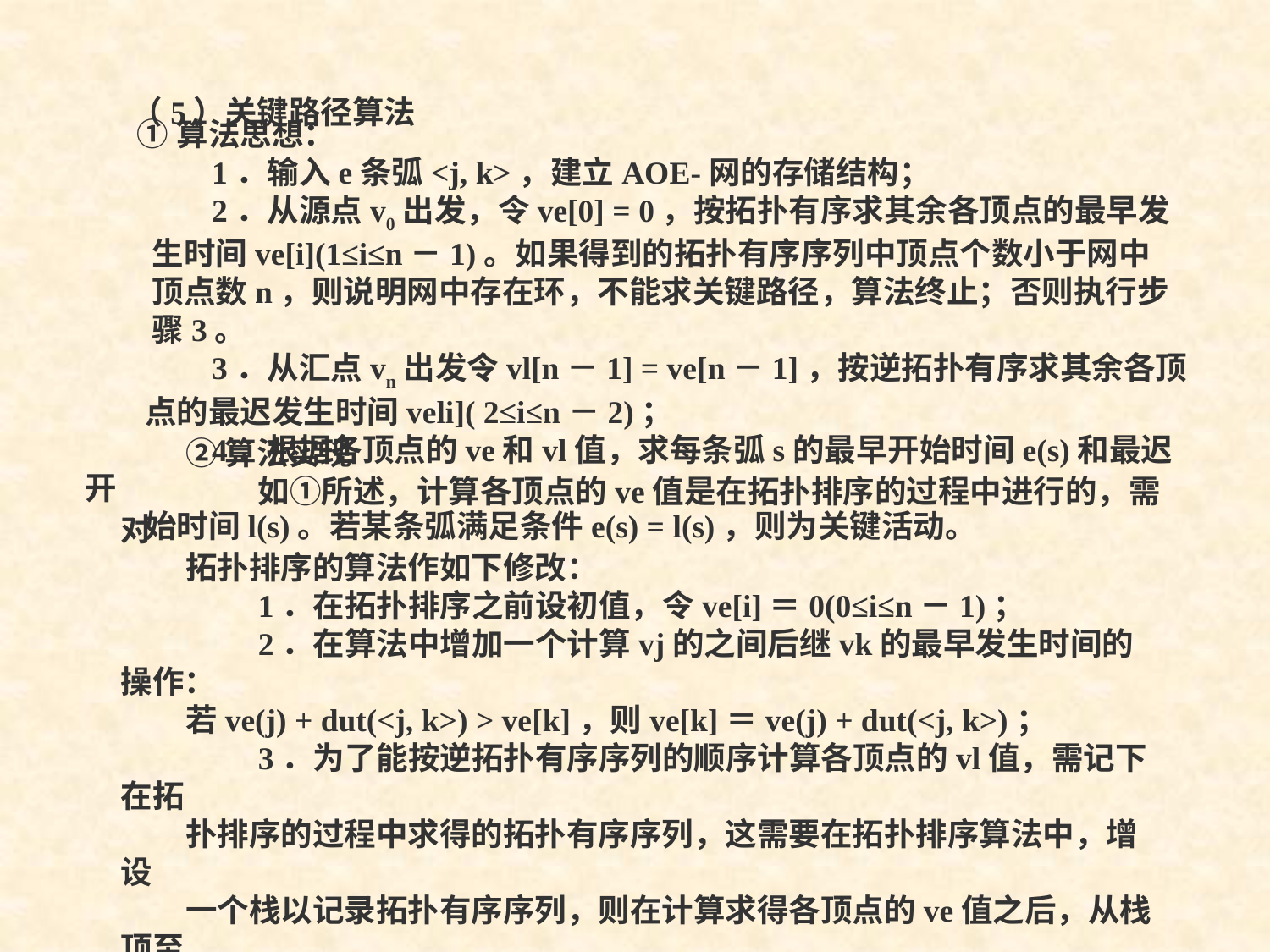

（5）关键路径算法
      ①算法思想：
	1．输入e条弧<j, k>，建立AOE-网的存储结构；
	2．从源点v0出发，令ve[0] = 0，按拓扑有序求其余各顶点的最早发
       生时间ve[i](1≤i≤n－1)。如果得到的拓扑有序序列中顶点个数小于网中
       顶点数n，则说明网中存在环，不能求关键路径，算法终止；否则执行步
       骤3。
	3．从汇点vn出发令vl[n－1] = ve[n－1]，按逆拓扑有序求其余各顶
      点的最迟发生时间veli]( 2≤i≤n－2)；
	4．根据各顶点的ve和vl值，求每条弧s的最早开始时间e(s)和最迟开
      始时间l(s)。若某条弧满足条件e(s) = l(s)，则为关键活动。
②算法实现
         如①所述，计算各顶点的ve值是在拓扑排序的过程中进行的，需对
拓扑排序的算法作如下修改：
         1．在拓扑排序之前设初值，令ve[i]＝0(0≤i≤n－1)；
         2．在算法中增加一个计算vj的之间后继vk的最早发生时间的操作：
若ve(j) + dut(<j, k>) > ve[k]，则ve[k]＝ve(j) + dut(<j, k>)；
         3．为了能按逆拓扑有序序列的顺序计算各顶点的vl值，需记下在拓
扑排序的过程中求得的拓扑有序序列，这需要在拓扑排序算法中，增设
一个栈以记录拓扑有序序列，则在计算求得各顶点的ve值之后，从栈顶至
栈底便为逆拓扑有序序列。